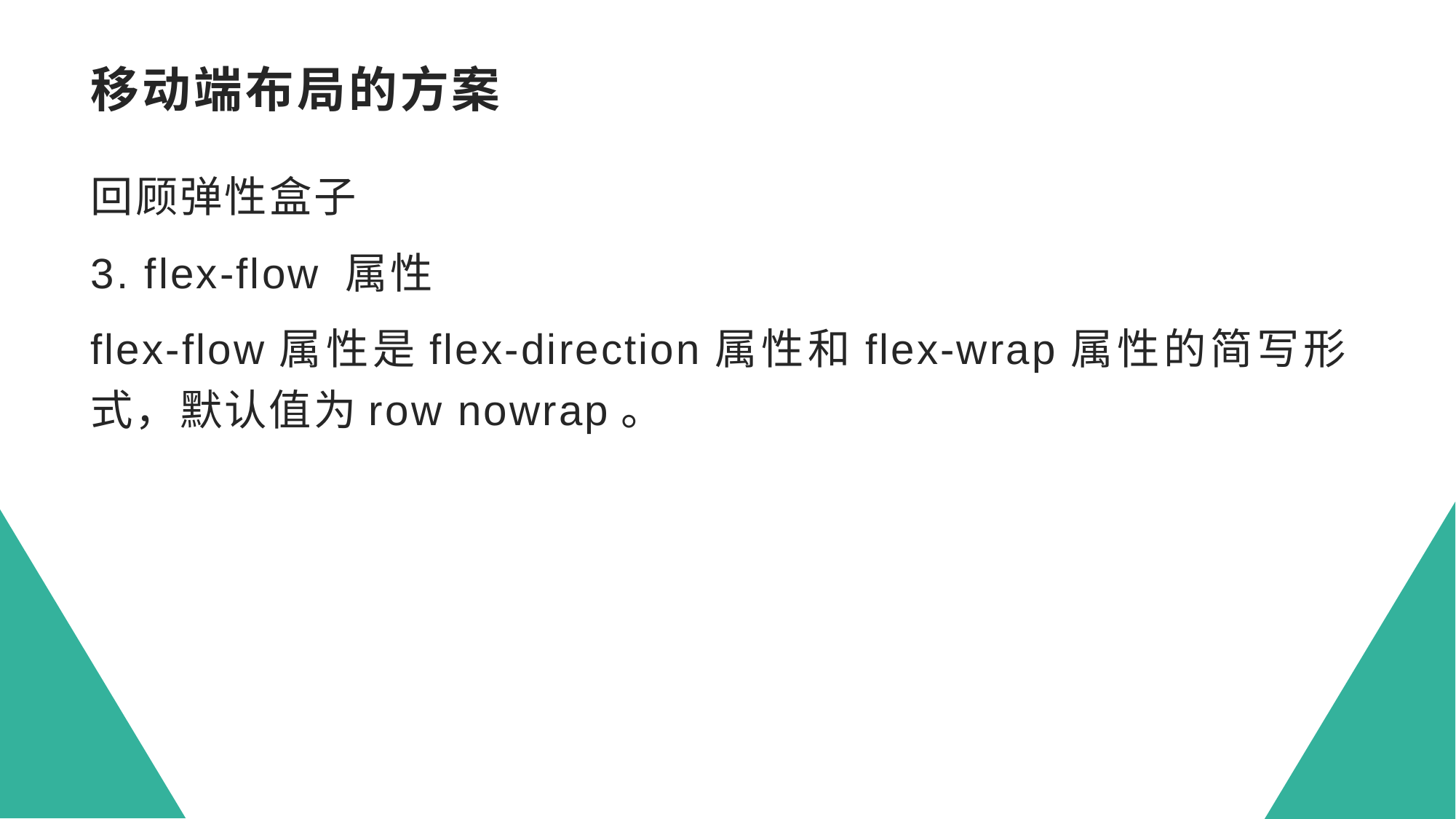

# 移动端布局的方案
回顾弹性盒子
3. flex-flow 属性
flex-flow属性是flex-direction属性和flex-wrap属性的简写形式，默认值为row nowrap。